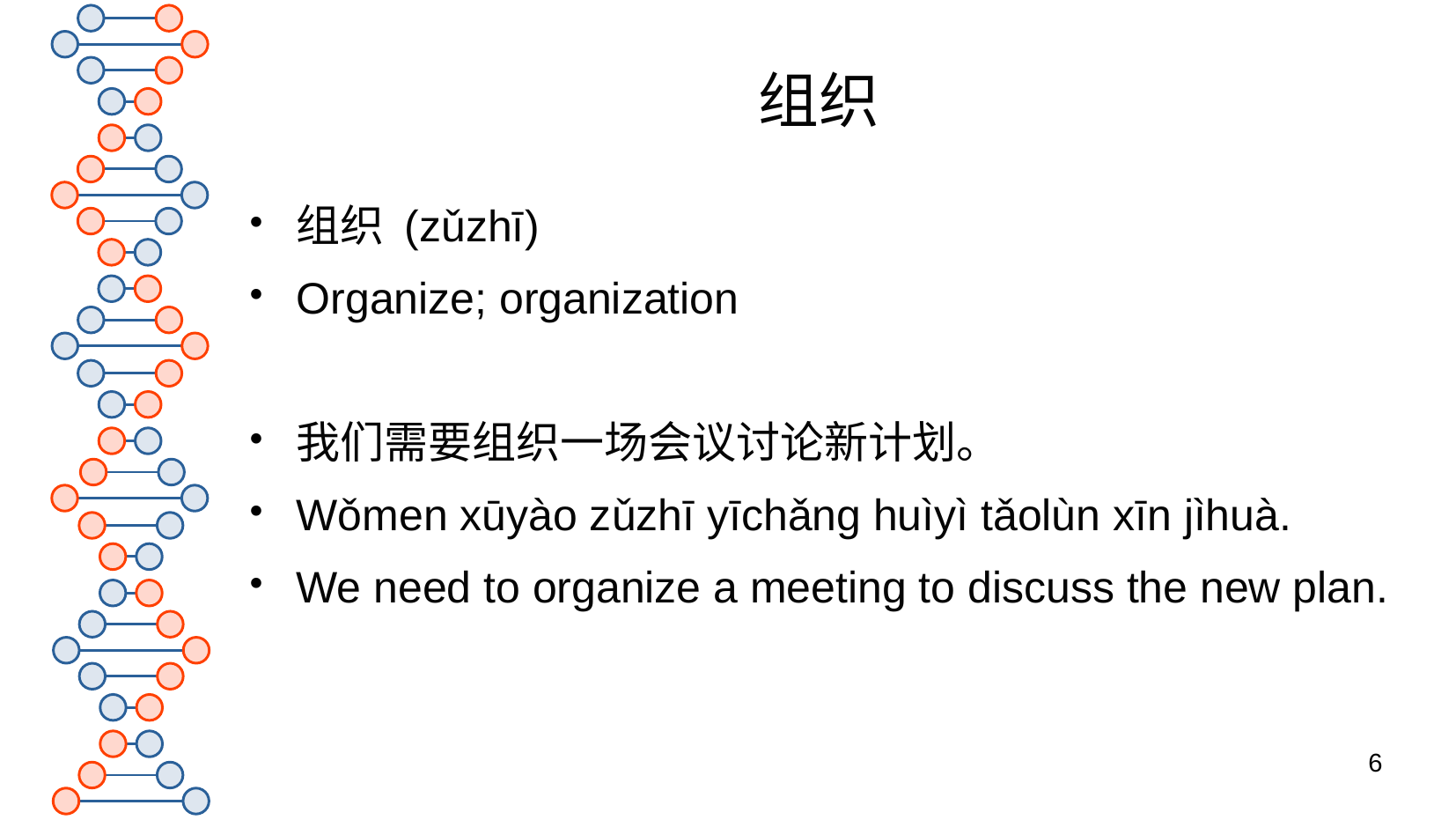

# 组织
组织 (zǔzhī)
Organize; organization

我们需要组织一场会议讨论新计划。
Wǒmen xūyào zǔzhī yīchǎng huìyì tǎolùn xīn jìhuà.
We need to organize a meeting to discuss the new plan.

6